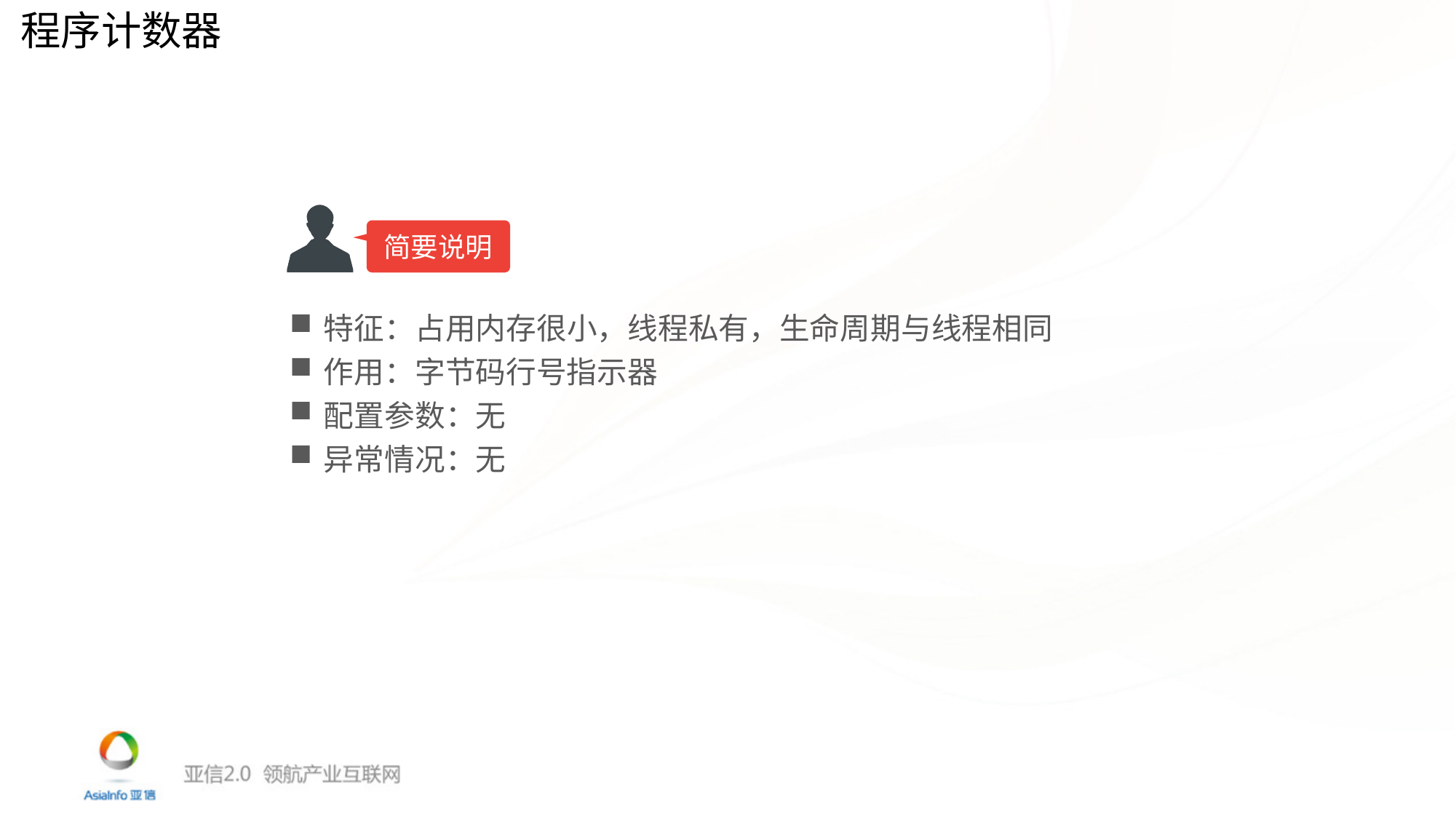

程序计数器

简要说明

特征：占用内存很小，线程私有，生命周期与线程相同
作用：字节码行号指示器
配置参数：无
异常情况：无